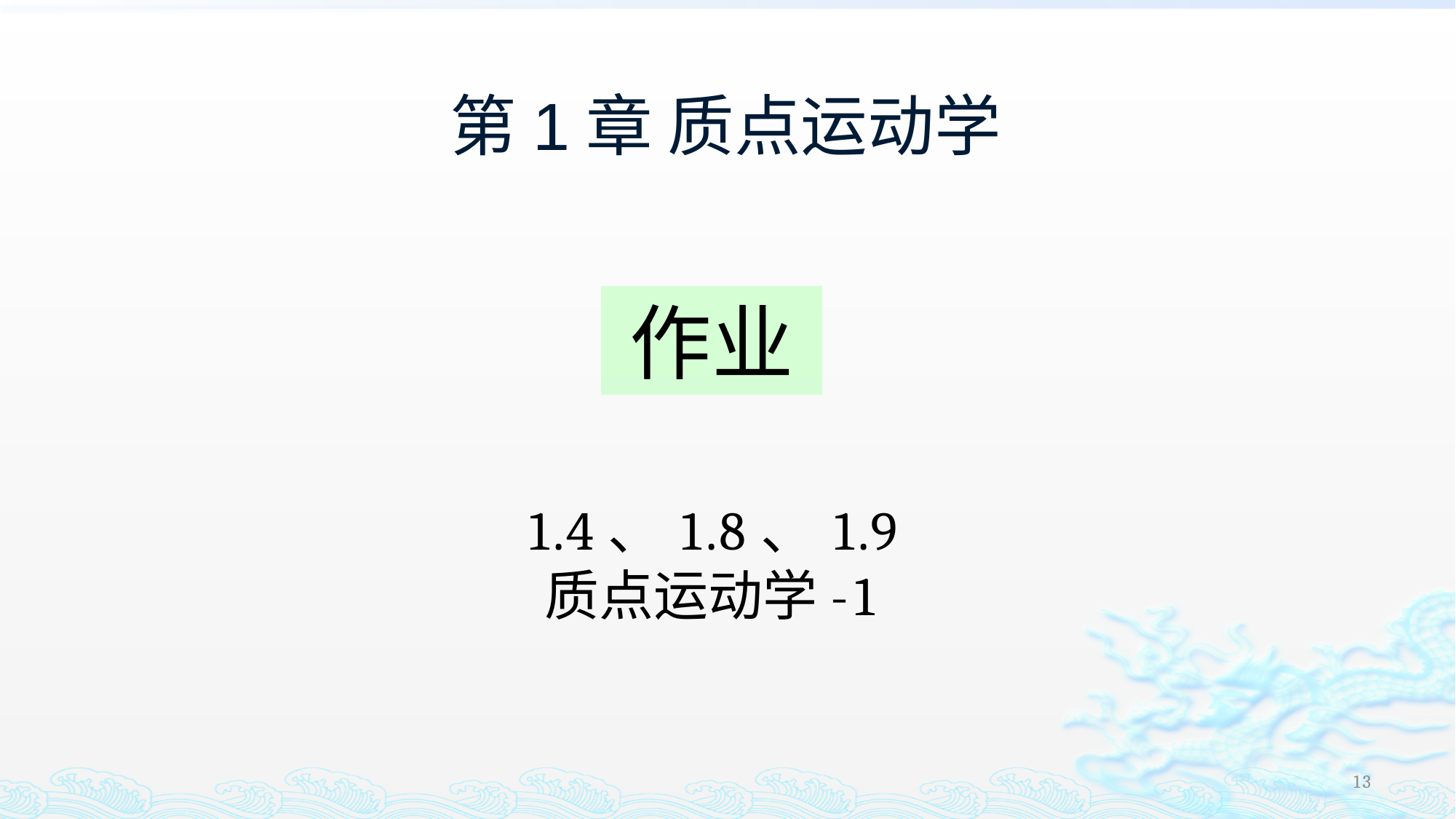

# 第1章 质点运动学
作业
1.4、1.8、1.9
质点运动学-1
13